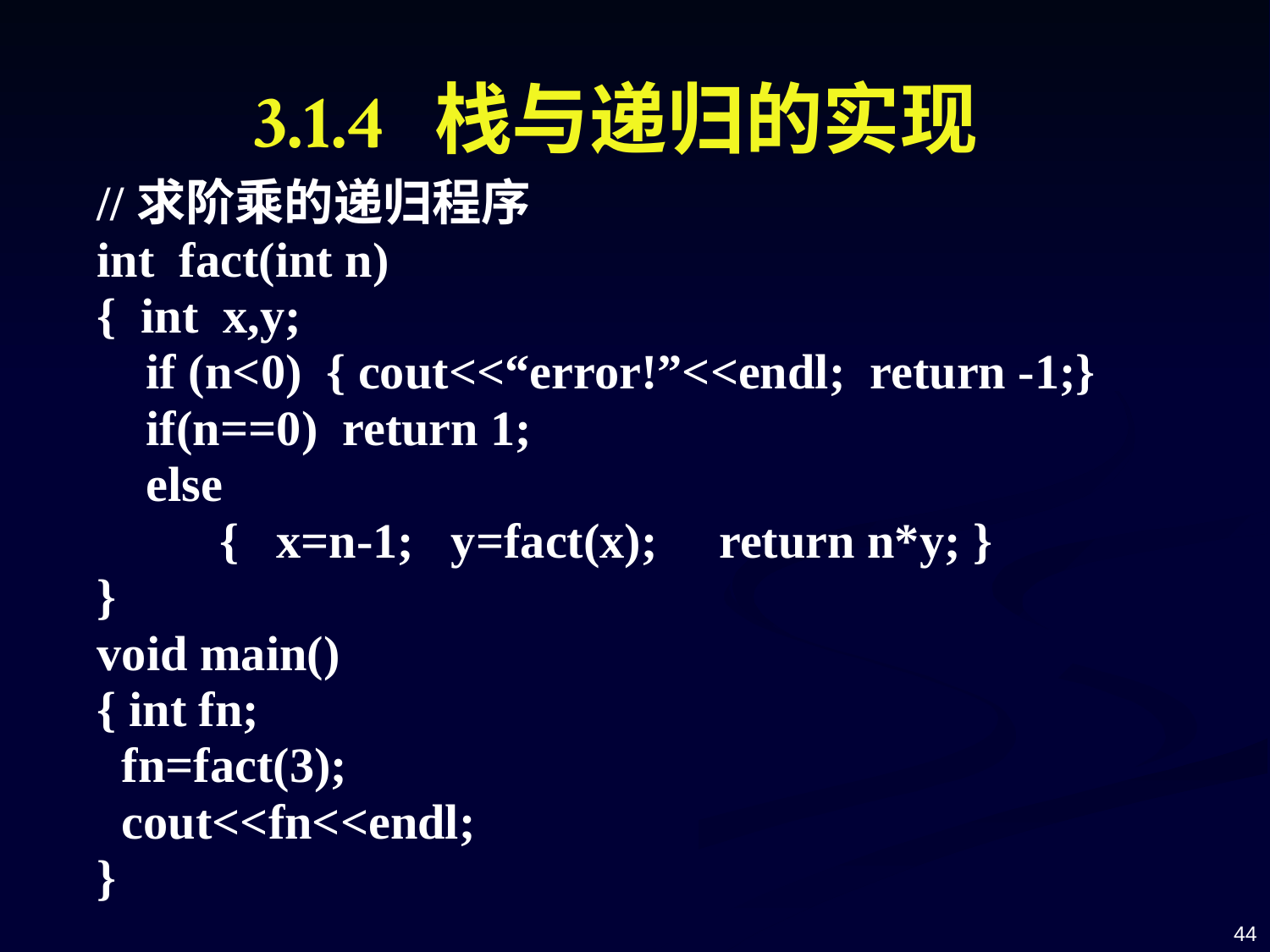

# 3.1.4  栈与递归的实现
//求阶乘的递归程序
int  fact(int n)
{  int  x,y;
    if (n<0)  { cout<<“error!”<<endl;  return -1;}
    if(n==0)  return 1;
    else
          {   x=n-1;   y=fact(x);     return n*y; }
}
void main()
{ int fn;
  fn=fact(3);
  cout<<fn<<endl;
}
44